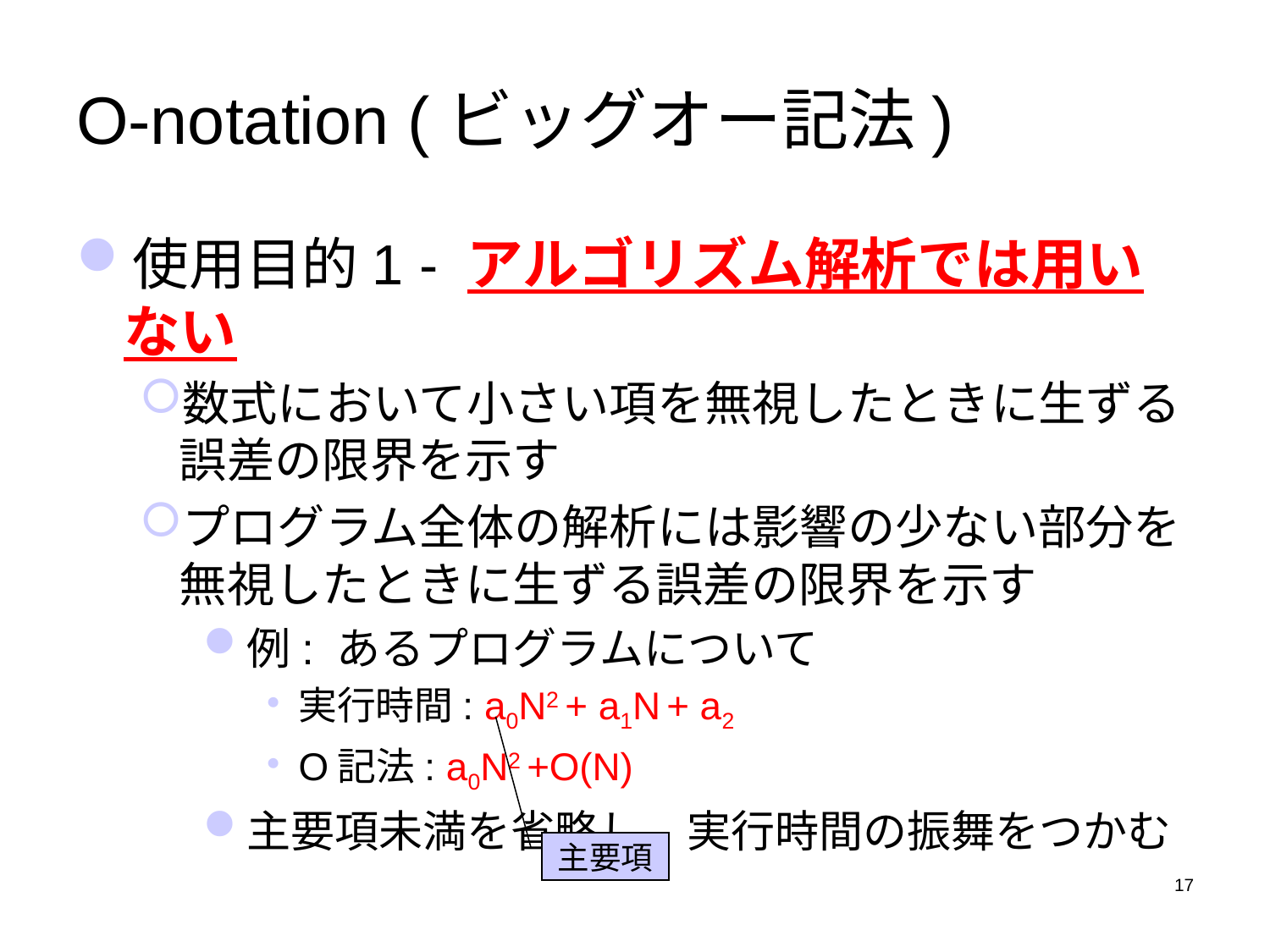

# O-notation (ビッグオー記法)
使用目的1 - アルゴリズム解析では用いない
数式において小さい項を無視したときに生ずる誤差の限界を示す
プログラム全体の解析には影響の少ない部分を無視したときに生ずる誤差の限界を示す
例: あるプログラムについて
実行時間: a0N2 + a1N + a2
O記法: a0N2 +O(N)
主要項未満を省略し，実行時間の振舞をつかむ
主要項
17